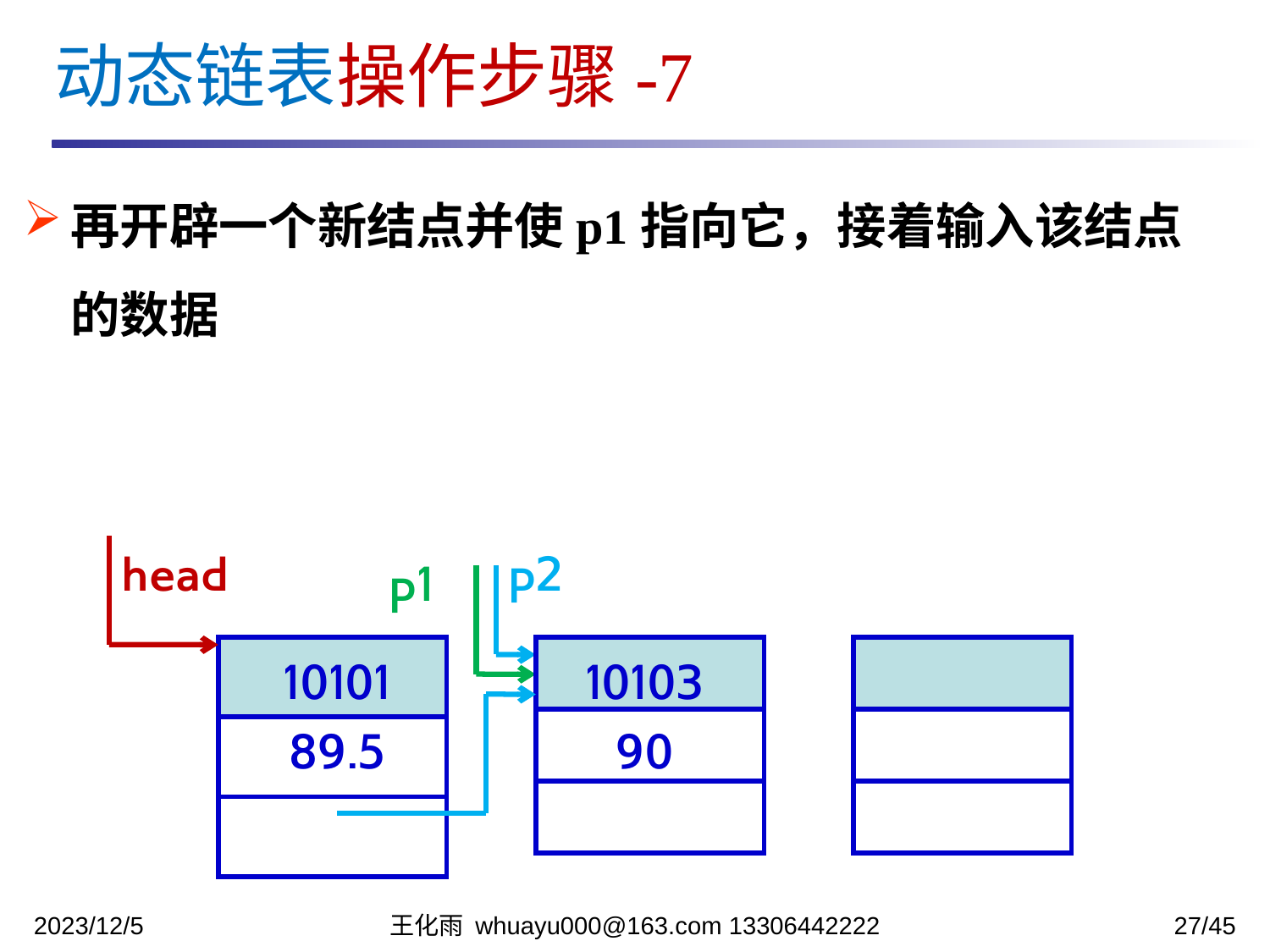

动态链表操作步骤-7
再开辟一个新结点并使p1指向它，接着输入该结点的数据
head
p2
p1
10101
89.5
10103
90
|  |
| --- |
|  |
|  |
|  |
| --- |
|  |
|  |
|  |
| --- |
|  |
|  |
2023/12/5
王化雨 whuayu000@163.com 13306442222
27/45